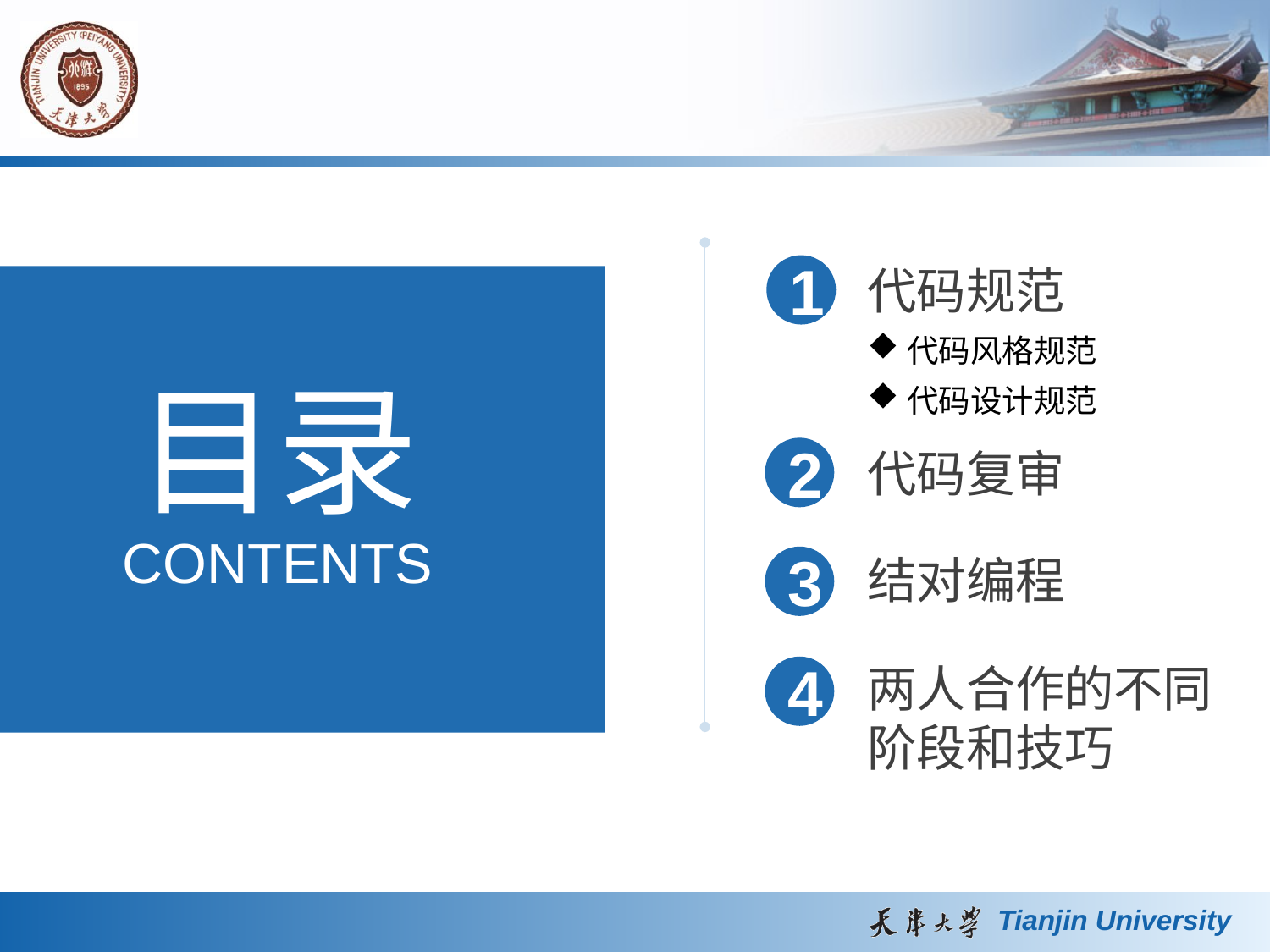

代码规范
1

代码风格规范
目录
代码设计规范
代码复审
2
CONTENTS
结对编程
3
两人合作的不同阶段和技巧
4
2